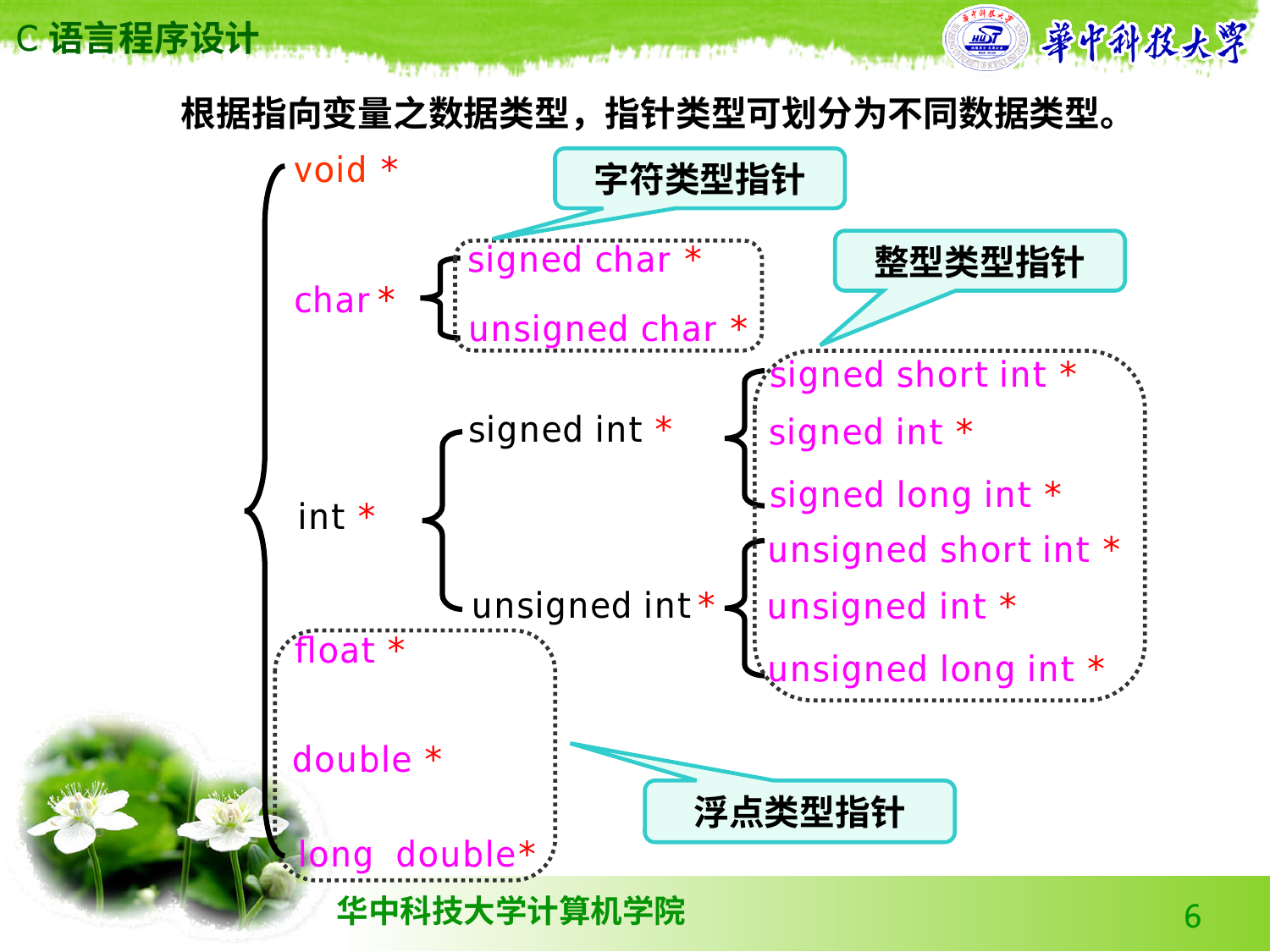

根据指向变量之数据类型，指针类型可划分为不同数据类型。
void *
字符类型指针

signed char *
整型类型指针

char *
unsigned char *
signed short int *
signed int *
signed long int *

signed int *

int *
unsigned short int *

unsigned int *
unsigned int *
float *

unsigned long int *
double *
浮点类型指针
long  double*
6